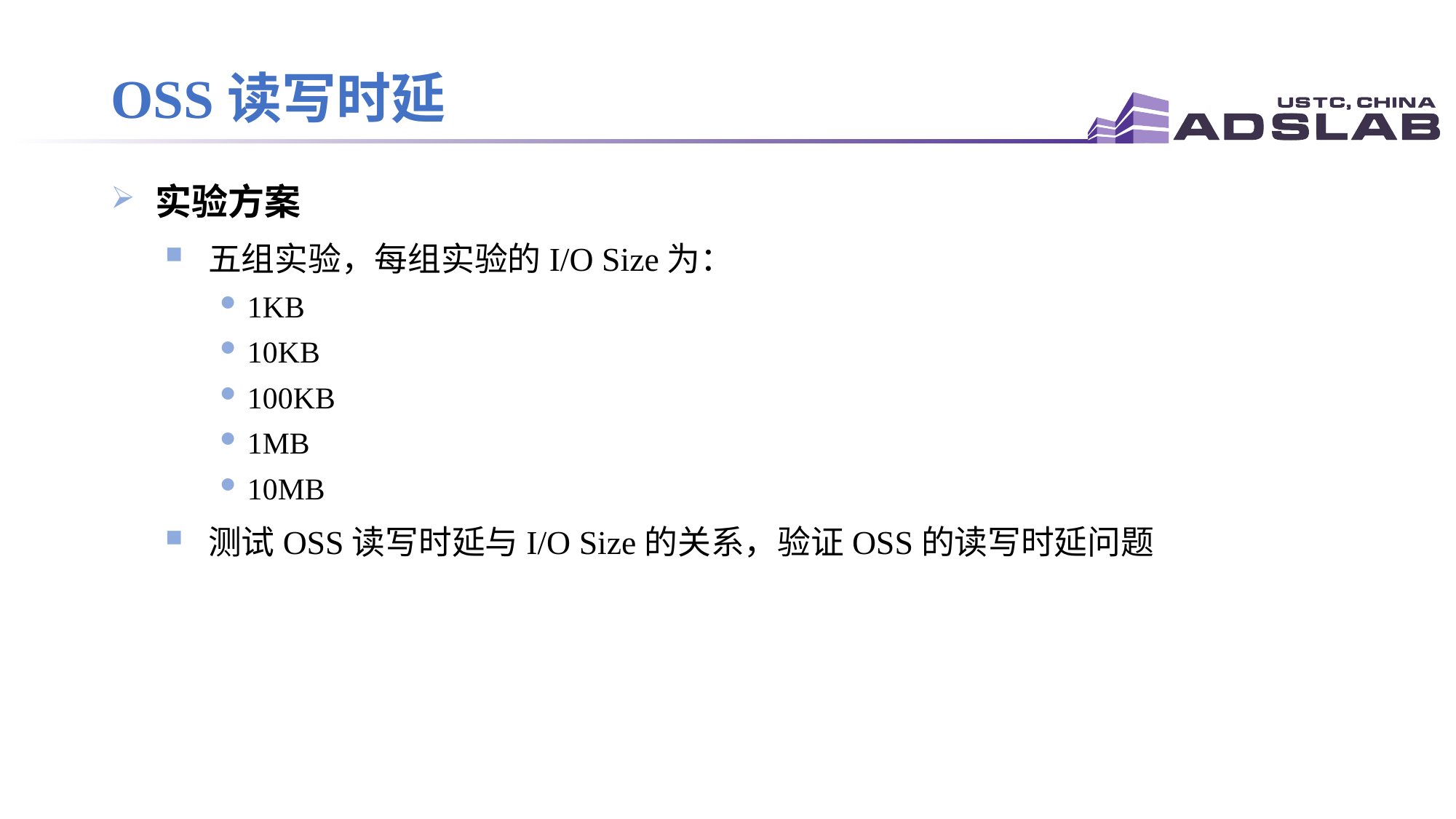

# OSS读写时延
 实验方案
 五组实验，每组实验的I/O Size为：
1KB
10KB
100KB
1MB
10MB
 测试OSS读写时延与I/O Size的关系，验证OSS的读写时延问题